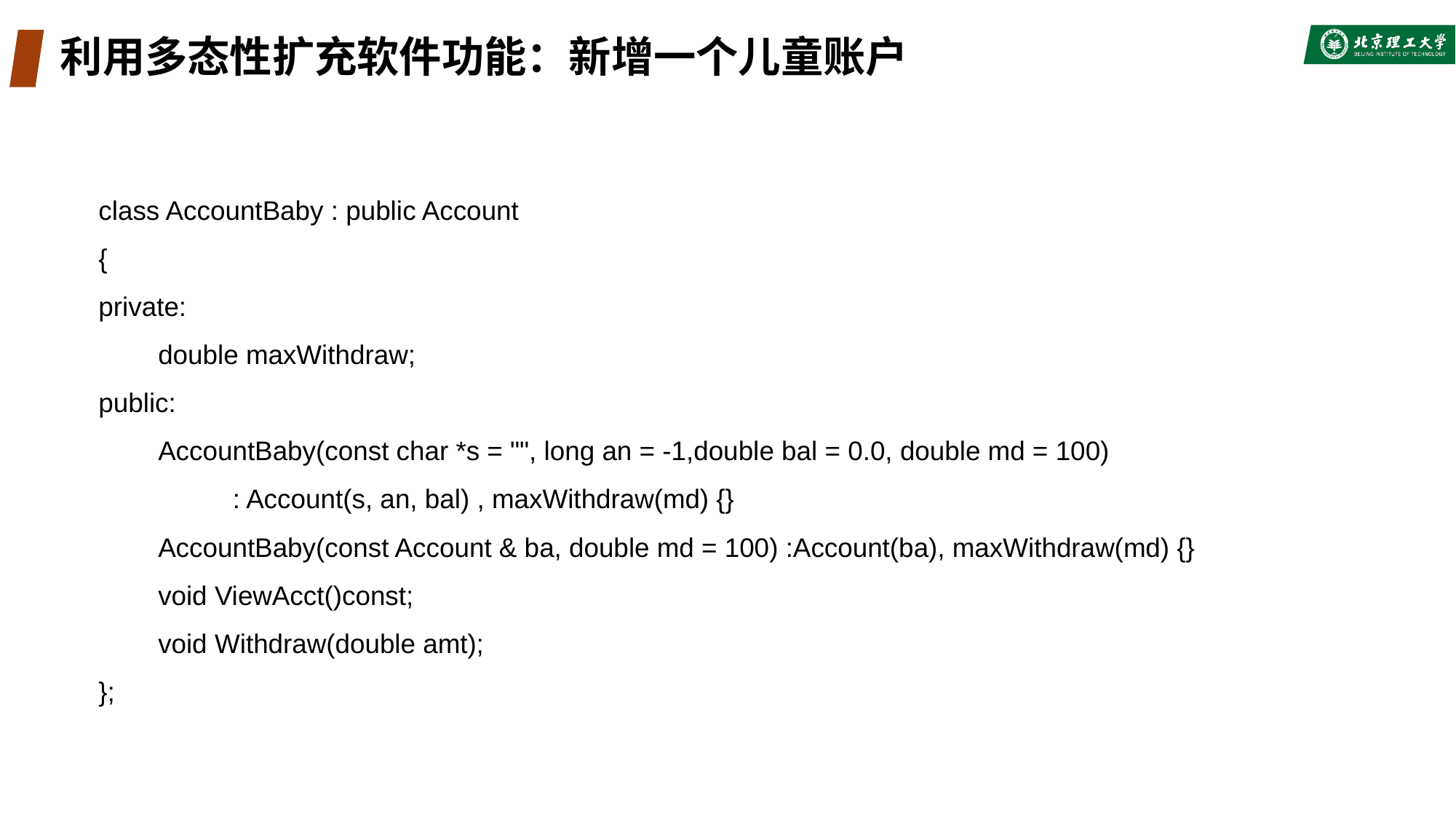

# 利用多态性扩充软件功能：新增一个儿童账户
class AccountBaby : public Account
{
private:
        double maxWithdraw;
public:
        AccountBaby(const char *s = "", long an = -1,double bal = 0.0, double md = 100)
                  : Account(s, an, bal) , maxWithdraw(md) {}
        AccountBaby(const Account & ba, double md = 100) :Account(ba), maxWithdraw(md) {}
        void ViewAcct()const;
        void Withdraw(double amt);
};